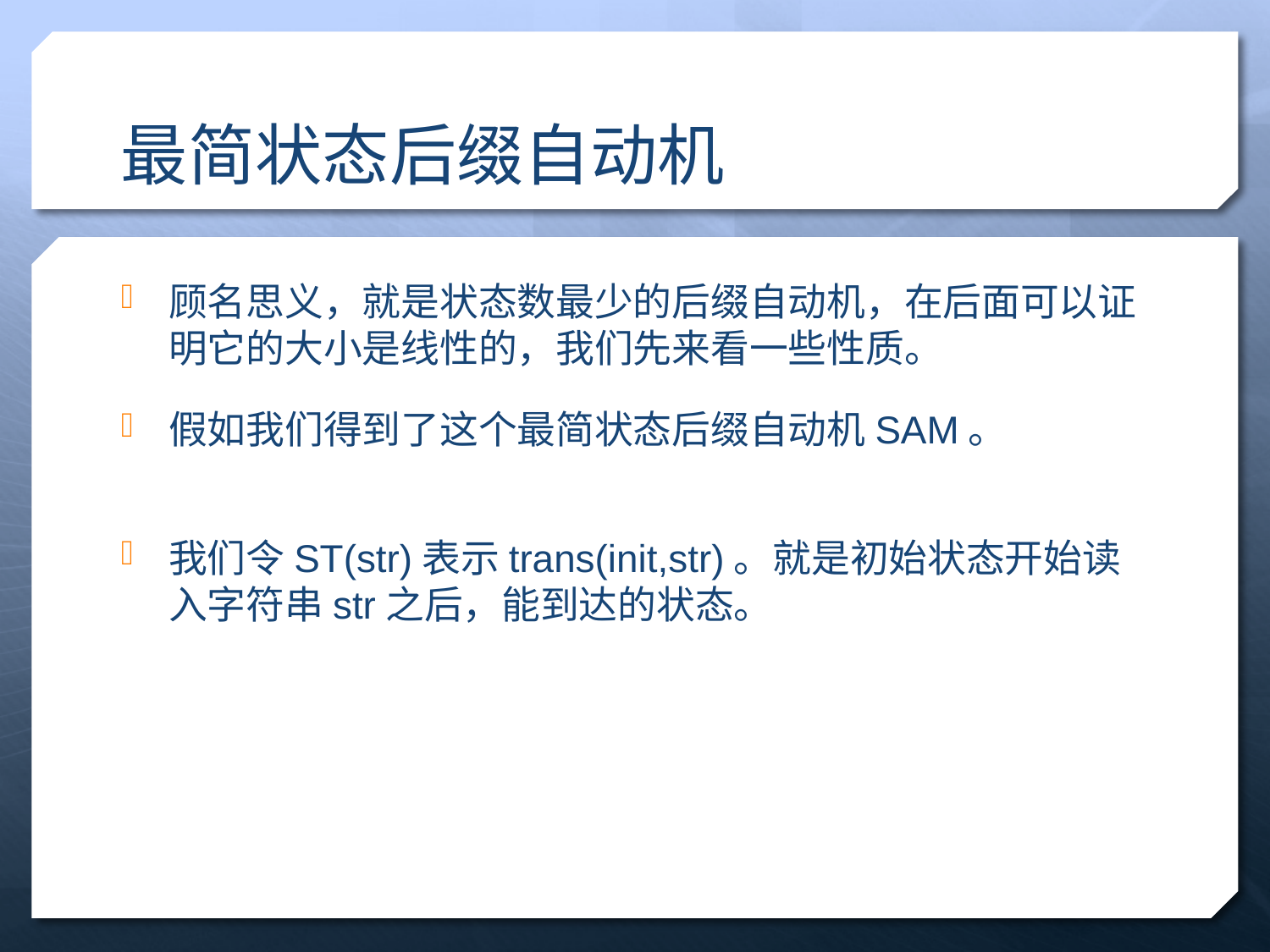

# 最简状态后缀自动机
顾名思义，就是状态数最少的后缀自动机，在后面可以证明它的大小是线性的，我们先来看一些性质。
假如我们得到了这个最简状态后缀自动机SAM。
我们令ST(str)表示trans(init,str)。就是初始状态开始读入字符串str之后，能到达的状态。